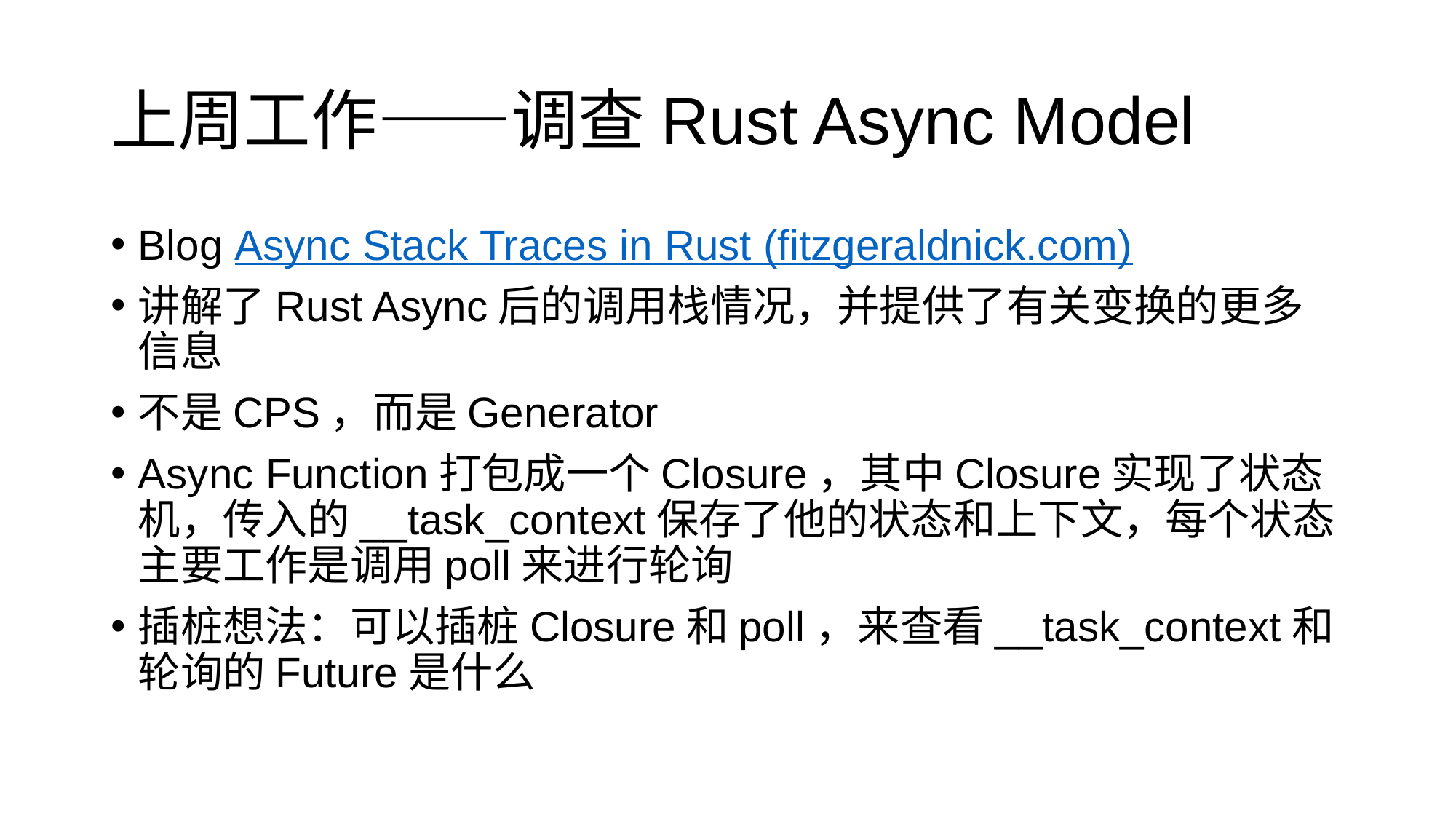

# 上周工作——调查Rust Async Model
Blog Async Stack Traces in Rust (fitzgeraldnick.com)
讲解了Rust Async后的调用栈情况，并提供了有关变换的更多信息
不是CPS，而是Generator
Async Function打包成一个Closure，其中Closure实现了状态机，传入的__task_context保存了他的状态和上下文，每个状态主要工作是调用poll来进行轮询
插桩想法：可以插桩Closure和poll，来查看__task_context和轮询的Future是什么